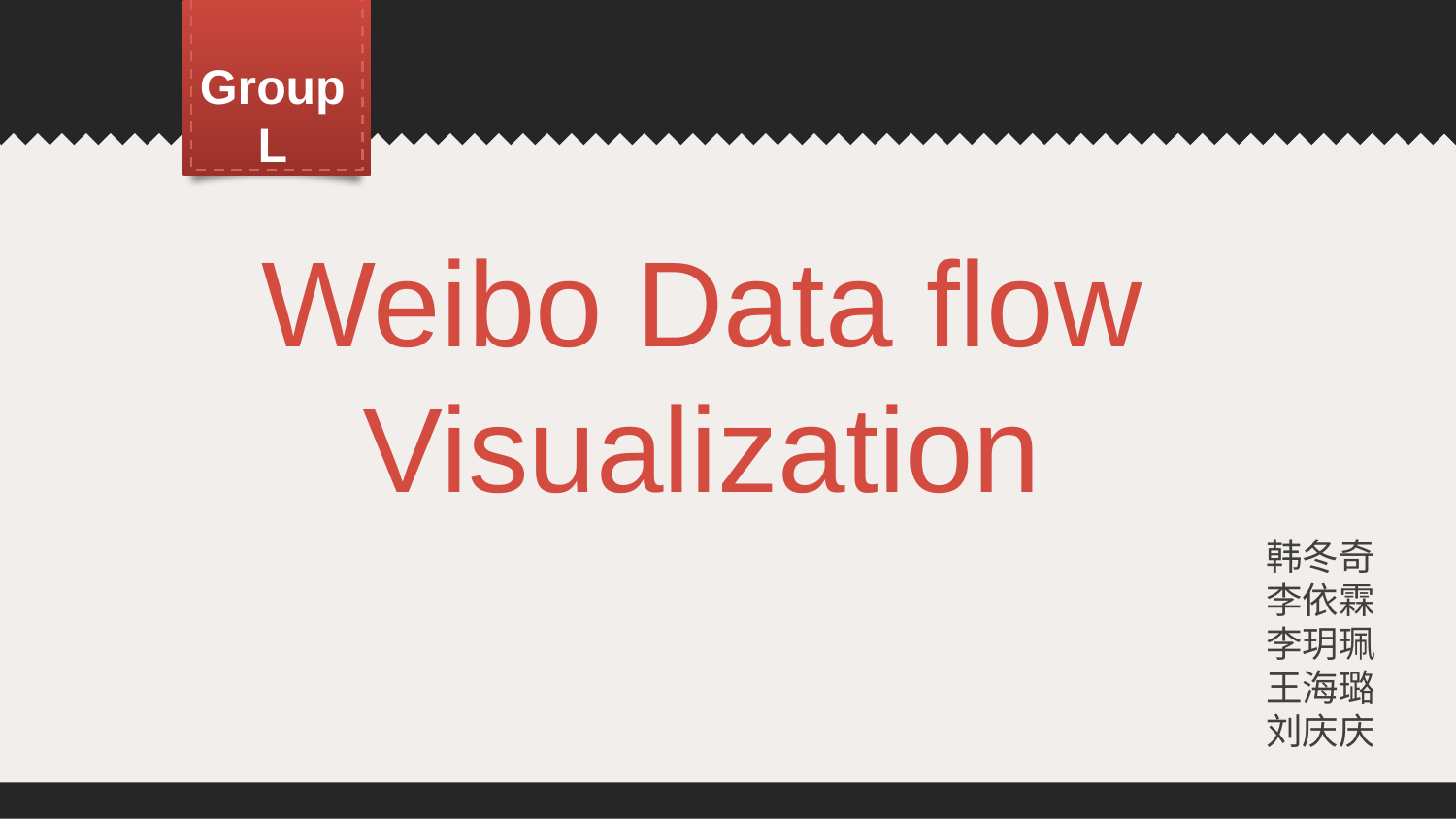

Group L
Weibo Data flow
Visualization
韩冬奇
李依霖
李玥珮
王海璐
刘庆庆